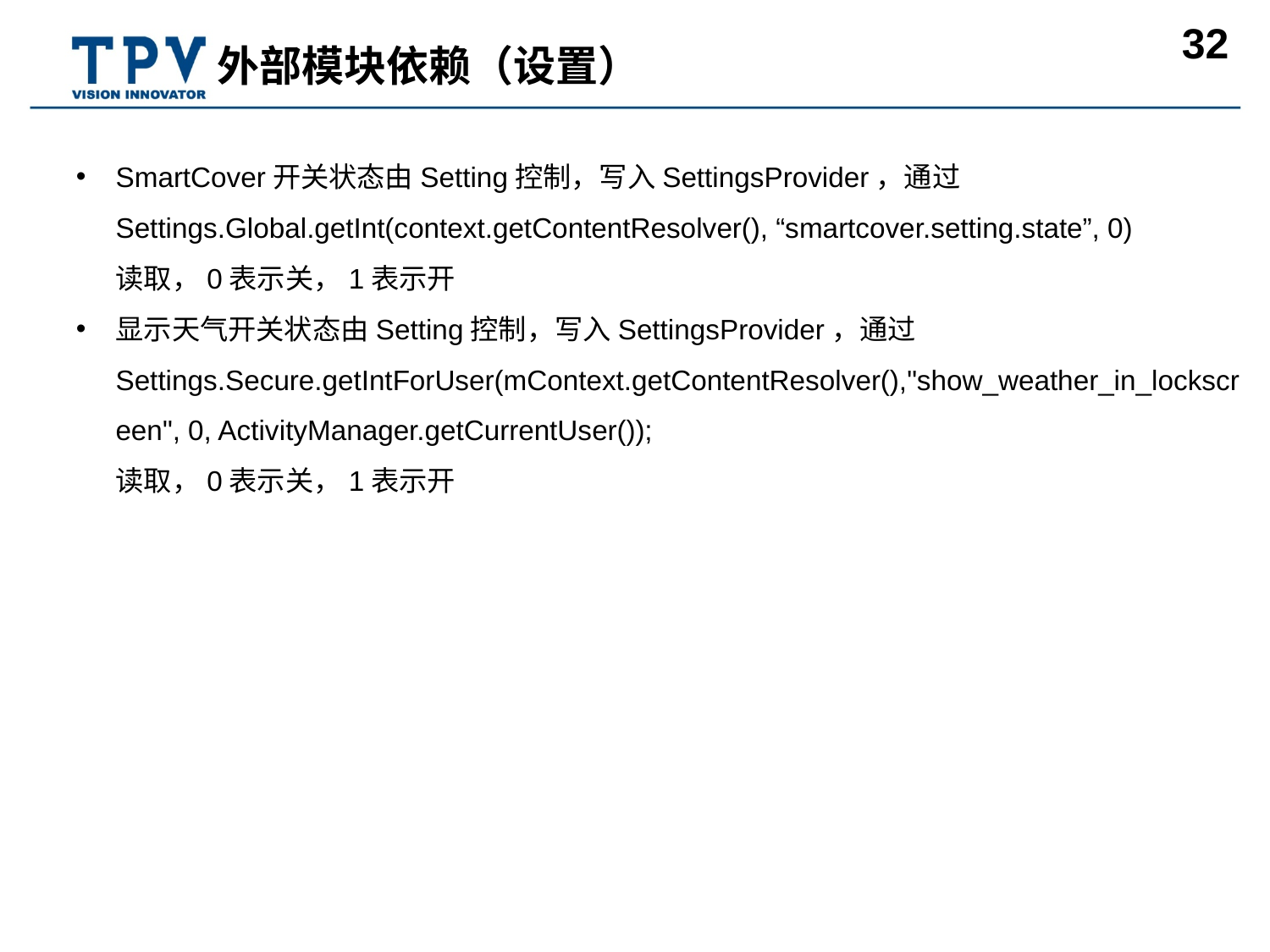

外部模块依赖（设置）
SmartCover开关状态由Setting控制，写入SettingsProvider，通过
Settings.Global.getInt(context.getContentResolver(), “smartcover.setting.state”, 0)
读取，0表示关，1表示开
显示天气开关状态由Setting控制，写入SettingsProvider，通过
Settings.Secure.getIntForUser(mContext.getContentResolver(),"show_weather_in_lockscreen", 0, ActivityManager.getCurrentUser());
读取，0表示关，1表示开